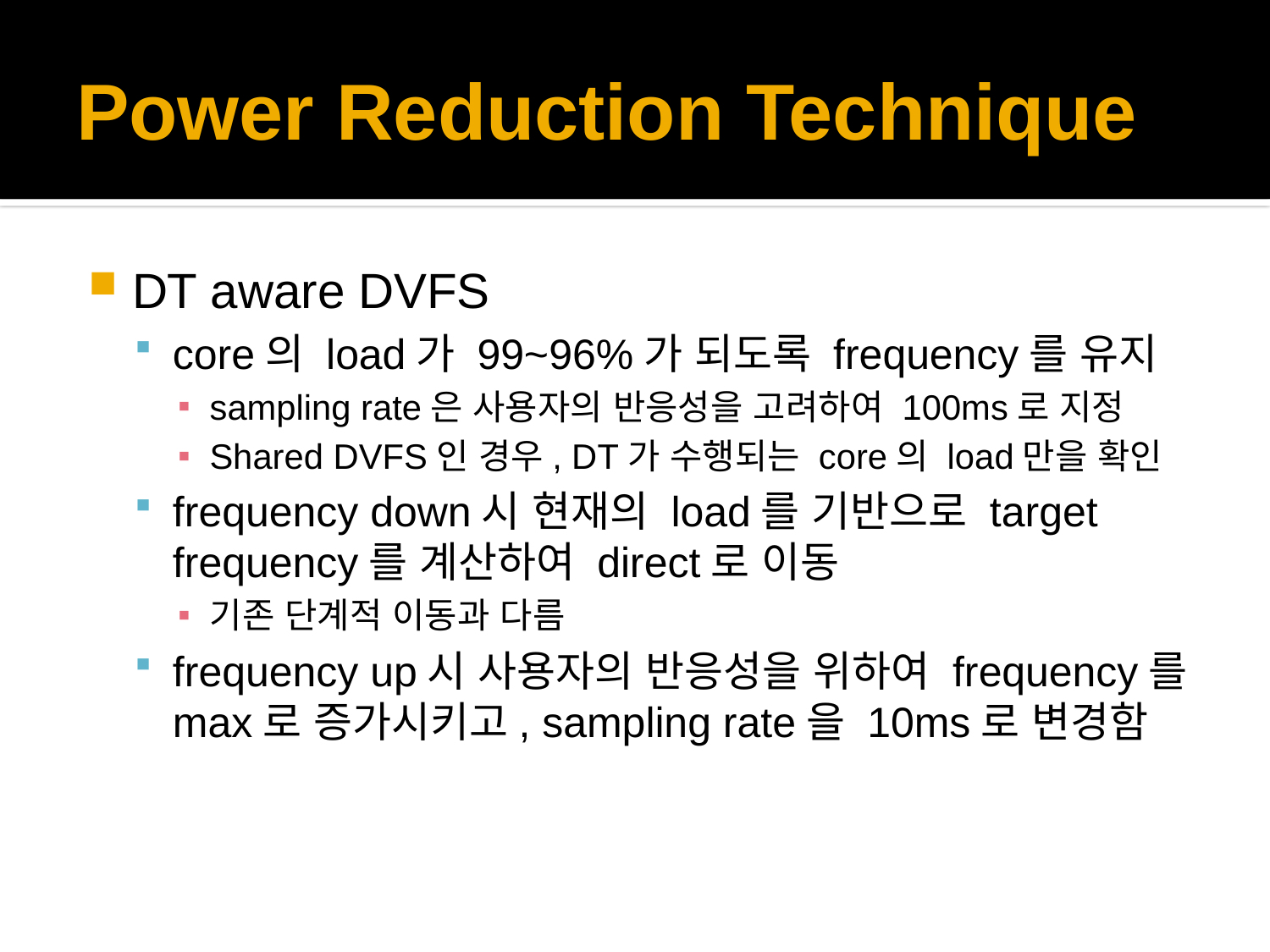

# Power Reduction Technique
DT aware DVFS
core의 load가 99~96%가 되도록 frequency를 유지
sampling rate은 사용자의 반응성을 고려하여 100ms로 지정
Shared DVFS인 경우, DT가 수행되는 core의 load만을 확인
frequency down시 현재의 load를 기반으로 target frequency를 계산하여 direct로 이동
기존 단계적 이동과 다름
frequency up시 사용자의 반응성을 위하여 frequency를 max로 증가시키고, sampling rate을 10ms로 변경함